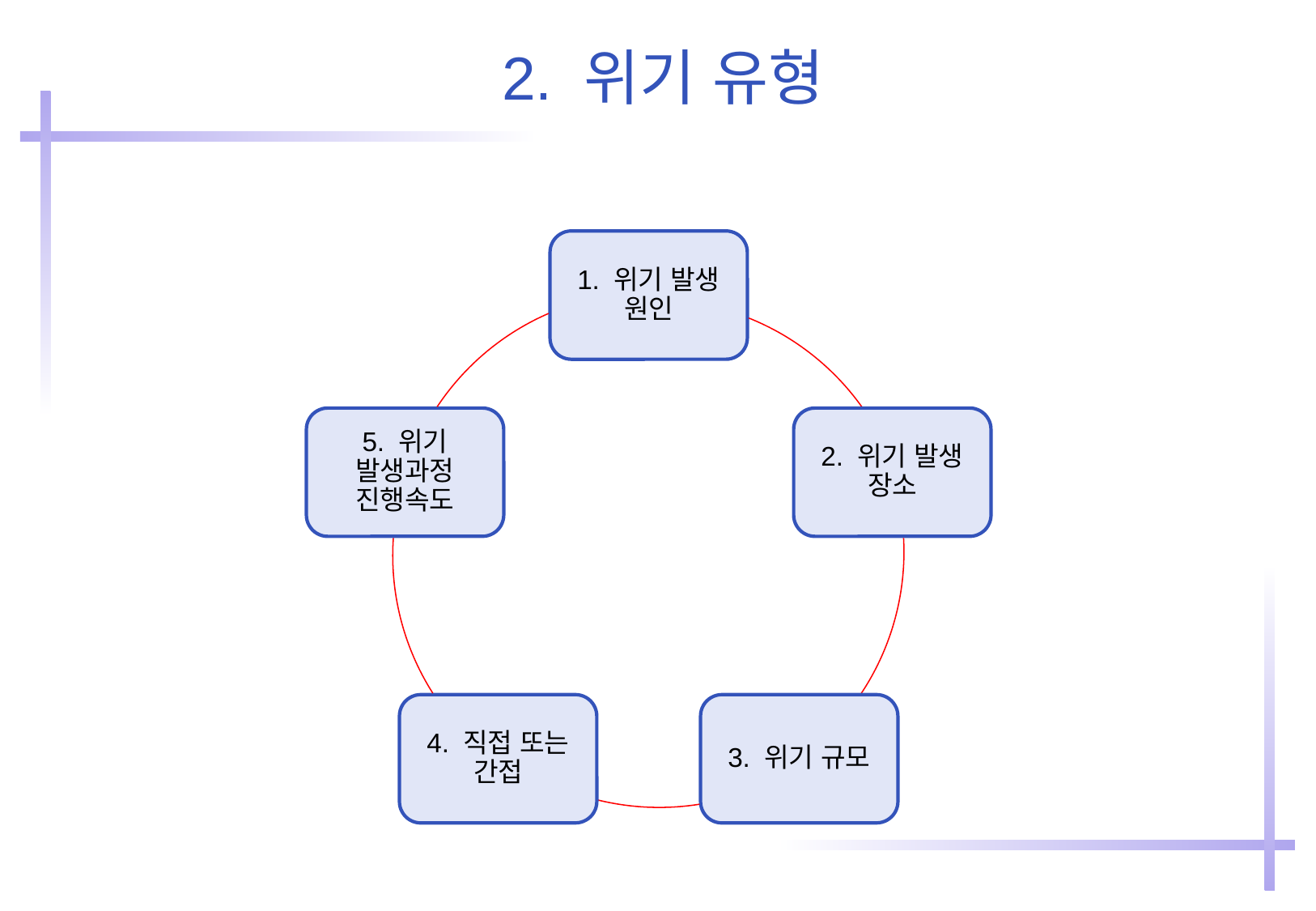

# 2. 위기 유형
1. 위기 발생 원인
2. 위기 발생 장소
3. 위기 규모
4. 직접 또는 간접
5. 위기 발생과정 진행속도